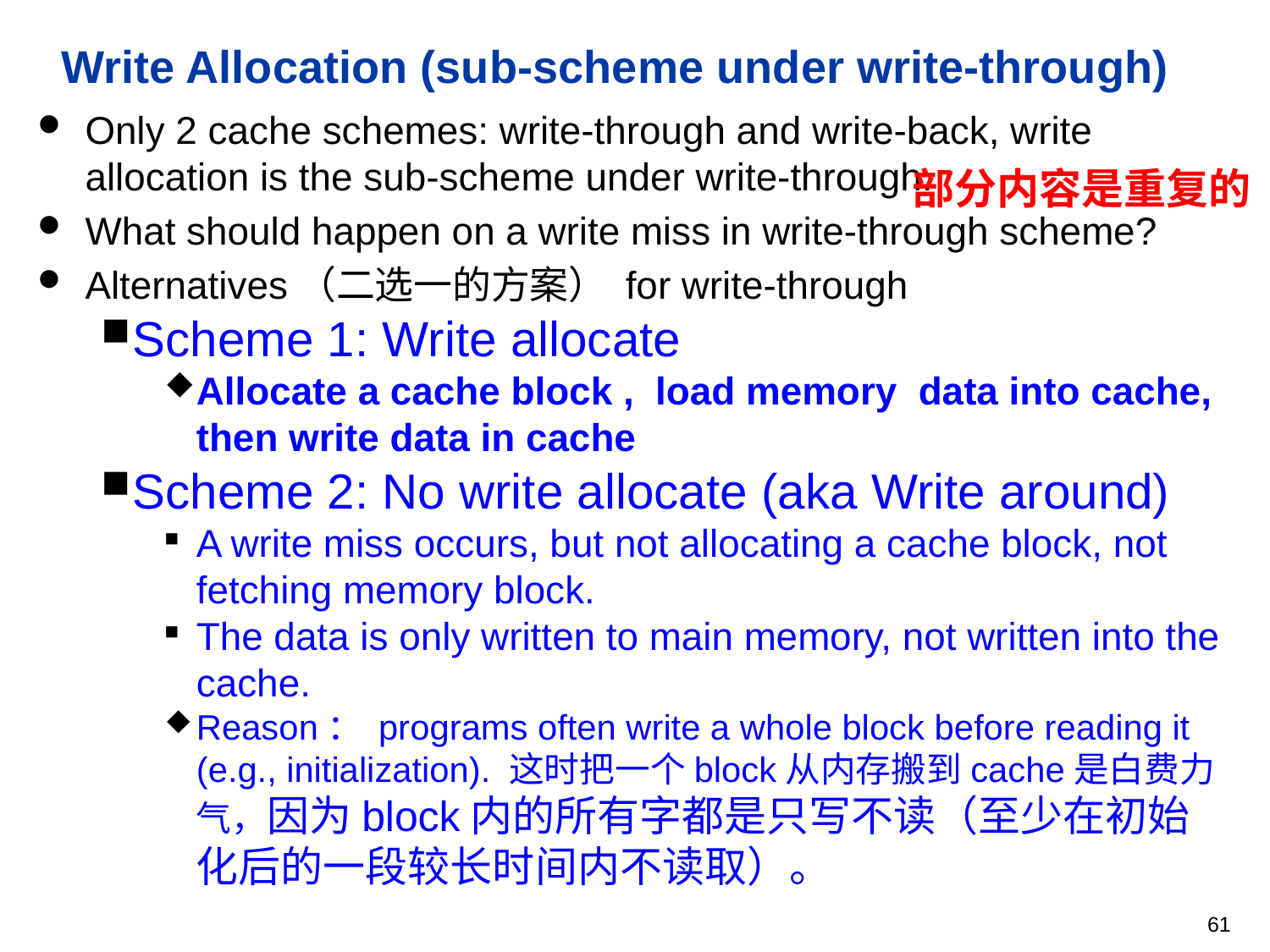

# Write Allocation (sub-scheme under write-through)
Only 2 cache schemes: write-through and write-back, write allocation is the sub-scheme under write-through.
What should happen on a write miss in write-through scheme?
Alternatives（二选一的方案） for write-through
Scheme 1: Write allocate
Allocate a cache block ,  load memory  data into cache, then write data in cache
Scheme 2: No write allocate (aka Write around)
A write miss occurs, but not allocating a cache block, not fetching memory block.
The data is only written to main memory, not written into the cache.
Reason： programs often write a whole block before reading it (e.g., initialization). 这时把一个block从内存搬到cache是白费力气，因为block内的所有字都是只写不读（至少在初始化后的一段较长时间内不读取）。
部分内容是重复的
61